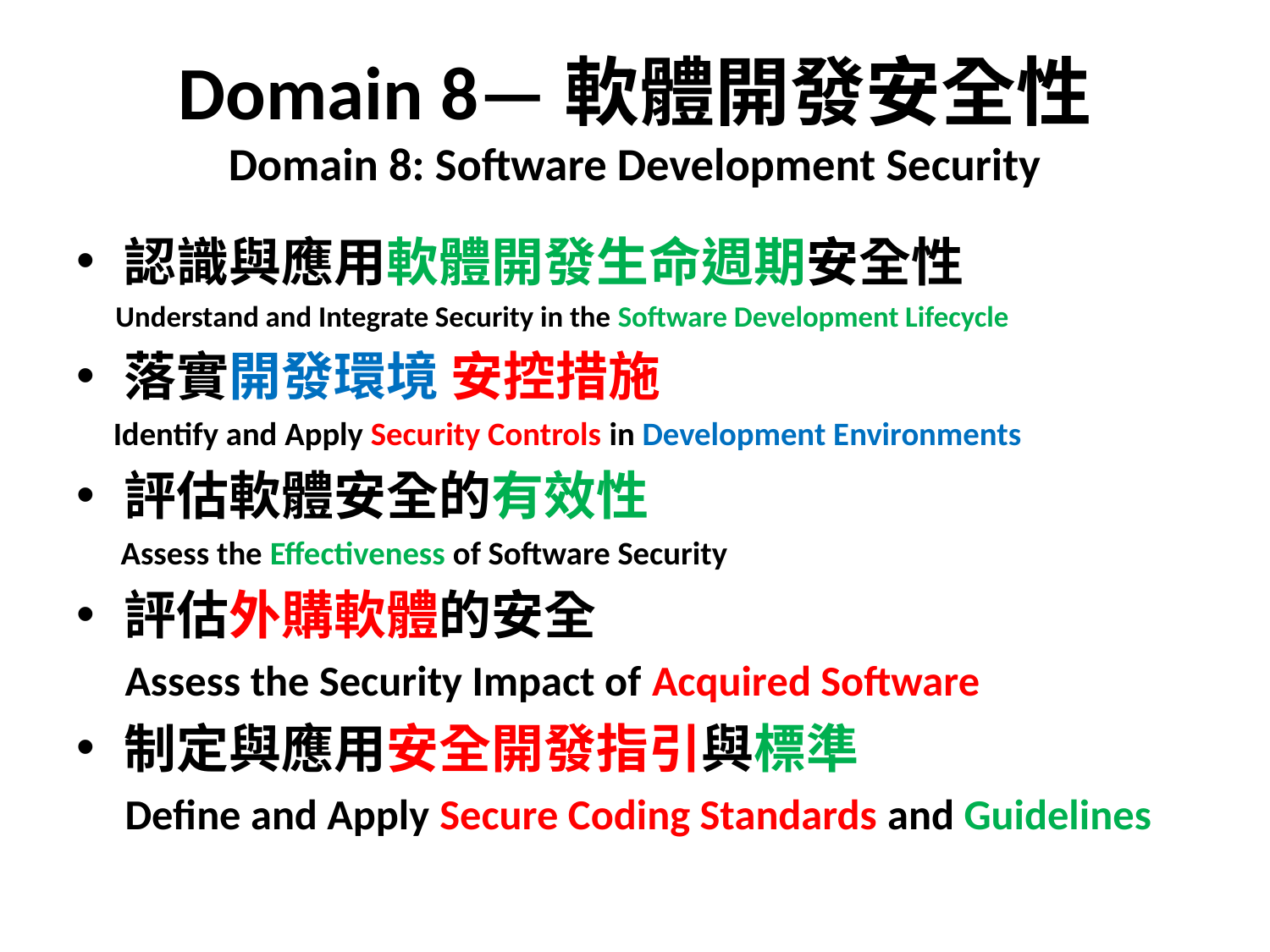

# Domain 8—軟體開發安全性 Domain 8: Software Development Security
認識與應用軟體開發生命週期安全性
      Understand and Integrate Security in the Software Development Lifecycle
落實開發環境 安控措施
     Identify and Apply Security Controls in Development Environments
評估軟體安全的有效性
      Assess the Effectiveness of Software Security
評估外購軟體的安全
     Assess the Security Impact of Acquired Software
制定與應用安全開發指引與標準
     Define and Apply Secure Coding Standards and Guidelines